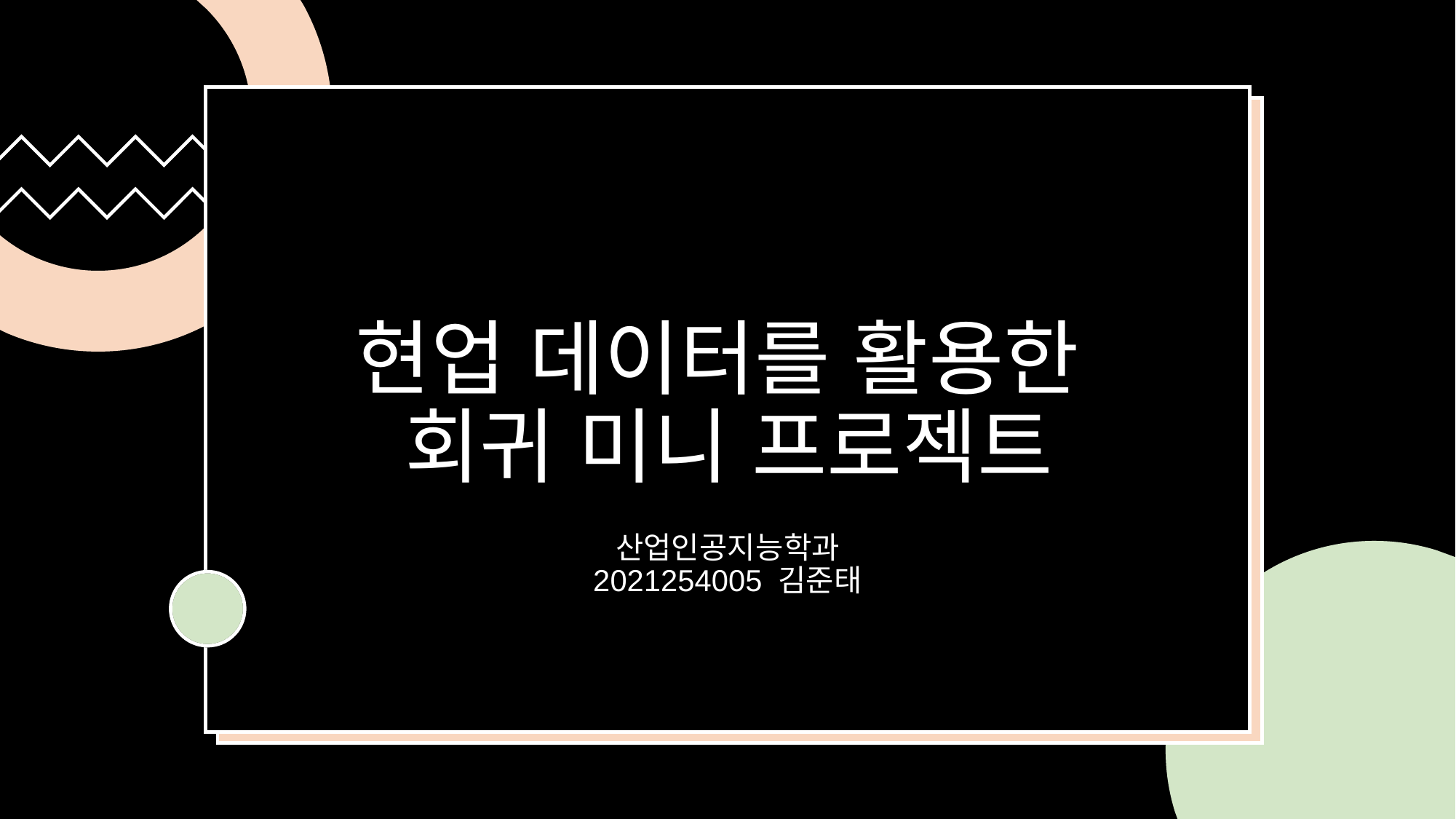

# 현업 데이터를 활용한 회귀 미니 프로젝트

산업인공지능학과
2021254005 김준태